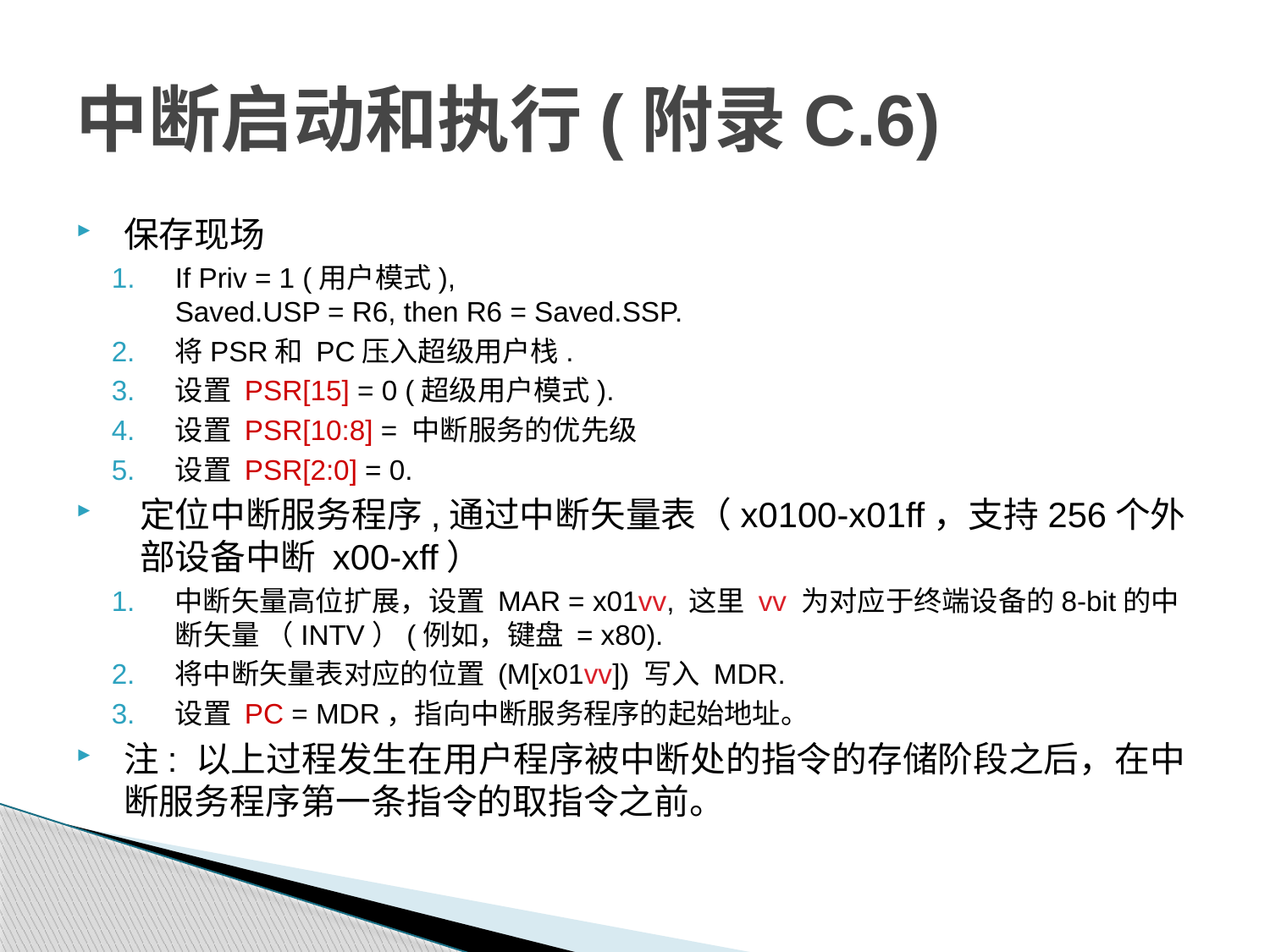

# 中断启动和执行(附录C.6)
保存现场
If Priv = 1 (用户模式),
Saved.USP = R6, then R6 = Saved.SSP.
将PSR和 PC压入超级用户栈.
设置 PSR[15] = 0 (超级用户模式).
设置 PSR[10:8] = 中断服务的优先级
设置 PSR[2:0] = 0.
定位中断服务程序,通过中断矢量表（x0100-x01ff，支持256个外部设备中断 x00-xff）
中断矢量高位扩展，设置 MAR = x01vv, 这里 vv 为对应于终端设备的8-bit的中断矢量 （INTV）(例如，键盘 = x80).
将中断矢量表对应的位置 (M[x01vv]) 写入 MDR.
设置 PC = MDR，指向中断服务程序的起始地址。
注: 以上过程发生在用户程序被中断处的指令的存储阶段之后，在中断服务程序第一条指令的取指令之前。